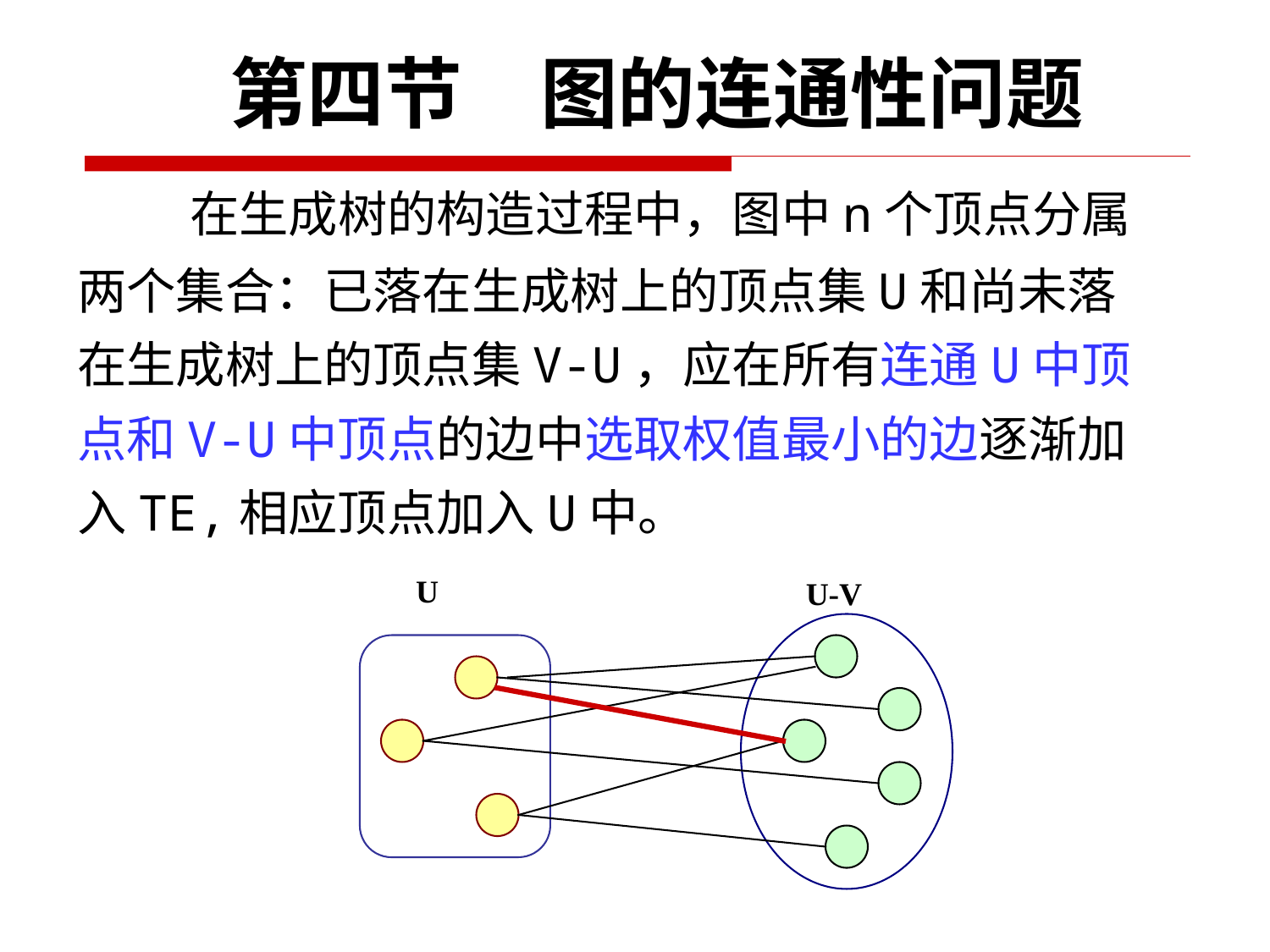

第四节　图的连通性问题
       在生成树的构造过程中，图中n个顶点分属两个集合：已落在生成树上的顶点集U和尚未落在生成树上的顶点集V-U，应在所有连通U中顶点和V-U中顶点的边中选取权值最小的边逐渐加入TE,相应顶点加入U中。
U
U-V